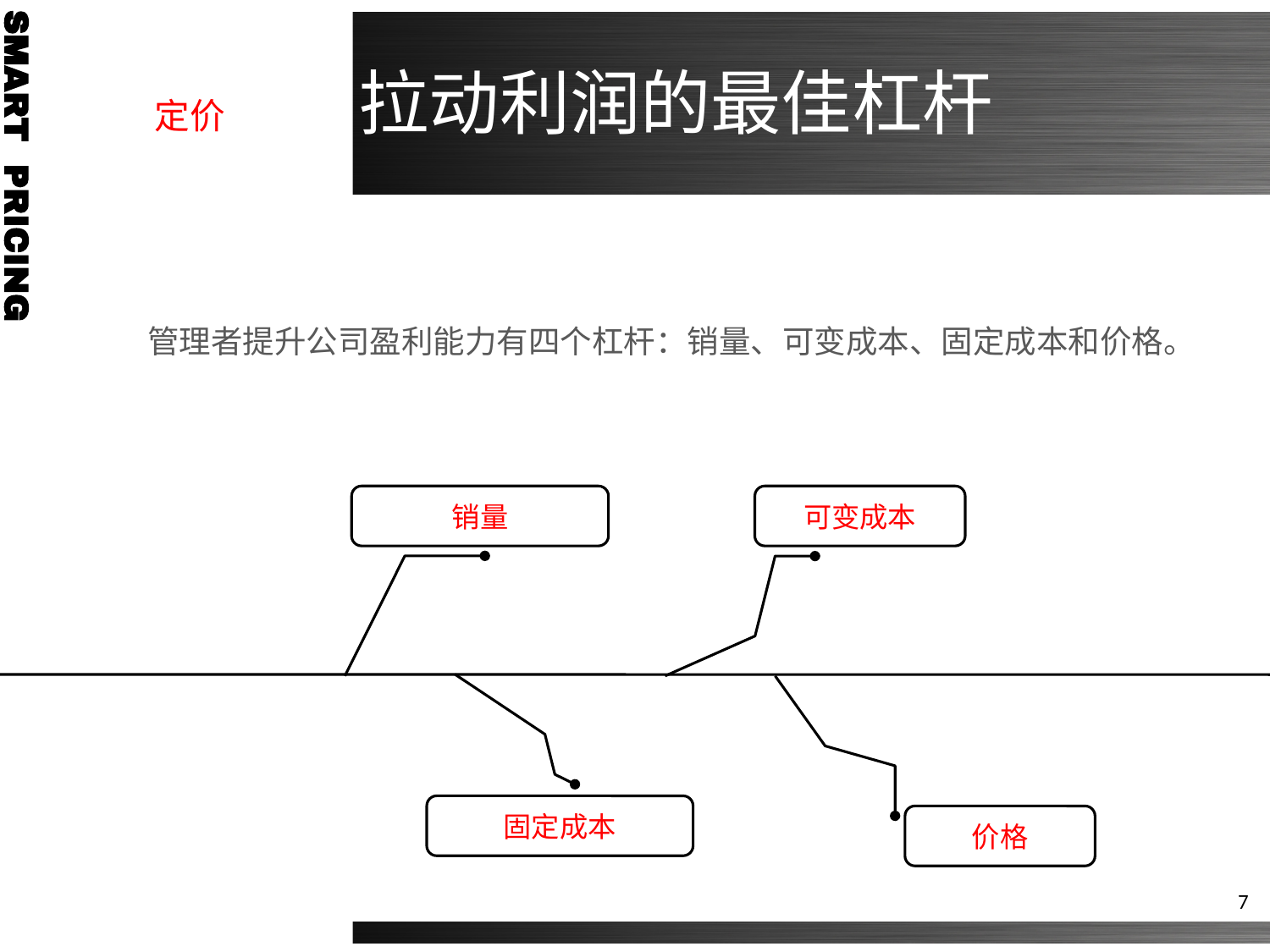

# 定价                 拉动利润的最佳杠杆
管理者提升公司盈利能力有四个杠杆：销量、可变成本、固定成本和价格。

销量
可变成本

固定成本
价格